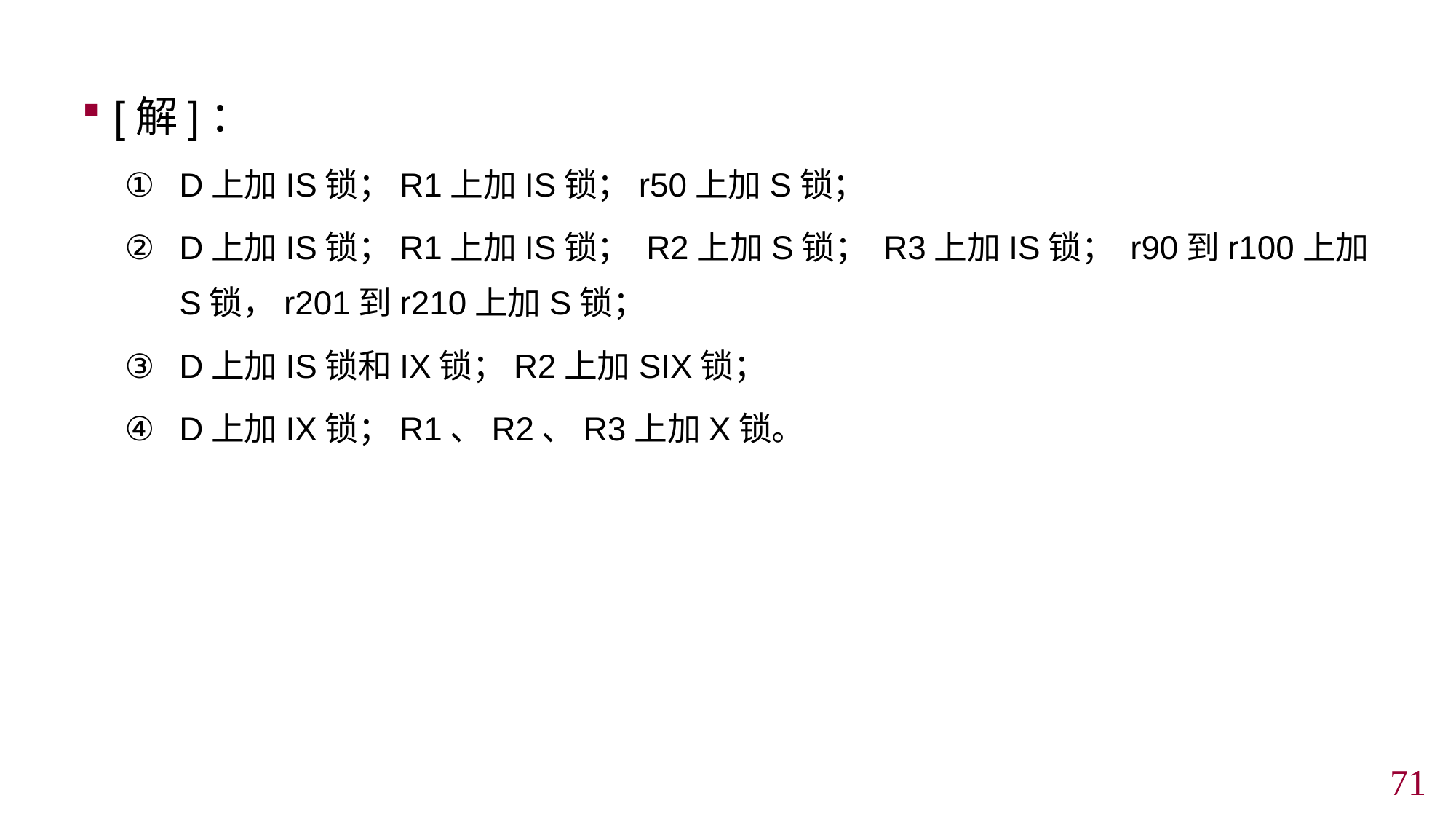

[解]：
D上加IS锁；R1上加IS锁；r50上加S锁；
D上加IS锁；R1上加IS锁； R2上加S锁； R3上加IS锁； r90到r100上加S锁，r201到r210上加S锁；
D上加IS锁和IX锁；R2上加SIX锁；
D上加IX锁；R1、R2、R3上加X锁。

71